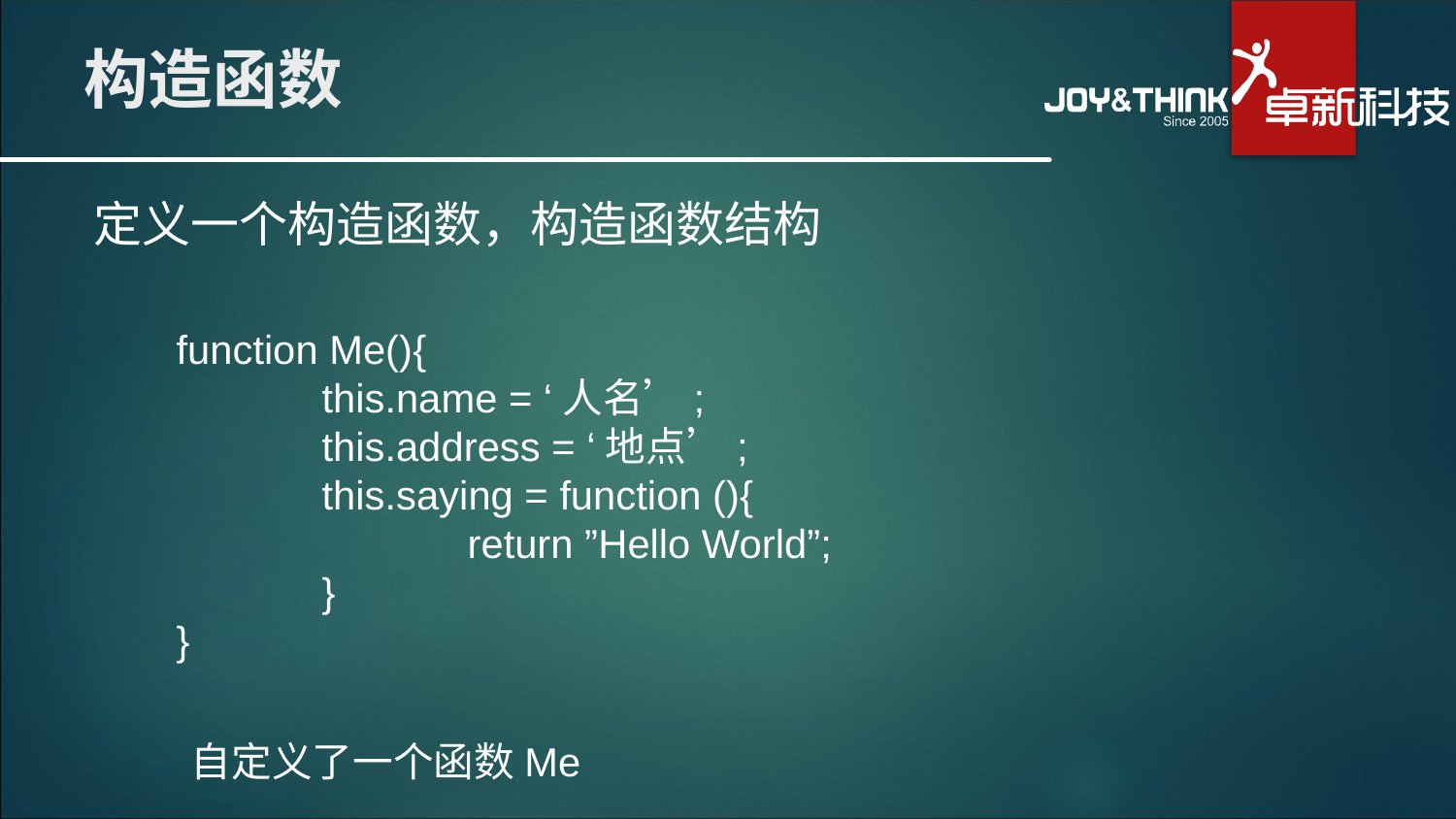

# 构造函数
定义一个构造函数，构造函数结构
function Me(){
	this.name = ‘人名’;
	this.address = ‘地点’;
	this.saying = function (){
		return ”Hello World”;
	}
}
自定义了一个函数Me